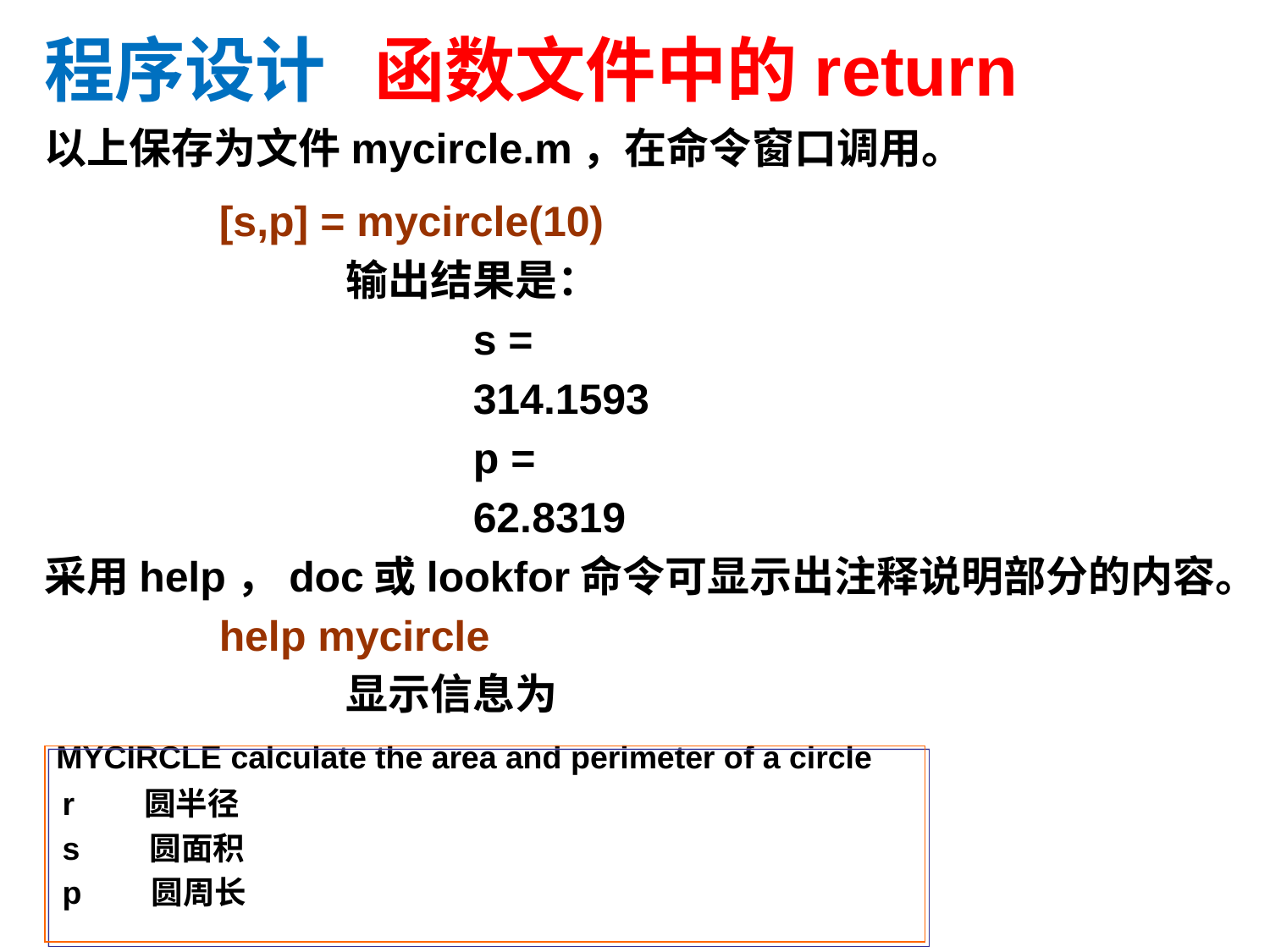

程序设计   函数文件中的return
以上保存为文件mycircle.m，在命令窗口调用。
		[s,p] = mycircle(10)
			输出结果是：
 				s =
      			314.1593
 				p =
      			62.8319
采用help，doc或lookfor命令可显示出注释说明部分的内容。
		help mycircle
			显示信息为
 MYCIRCLE calculate the area and perimeter of a circle
  r       圆半径
  s       圆面积
  p       圆周长